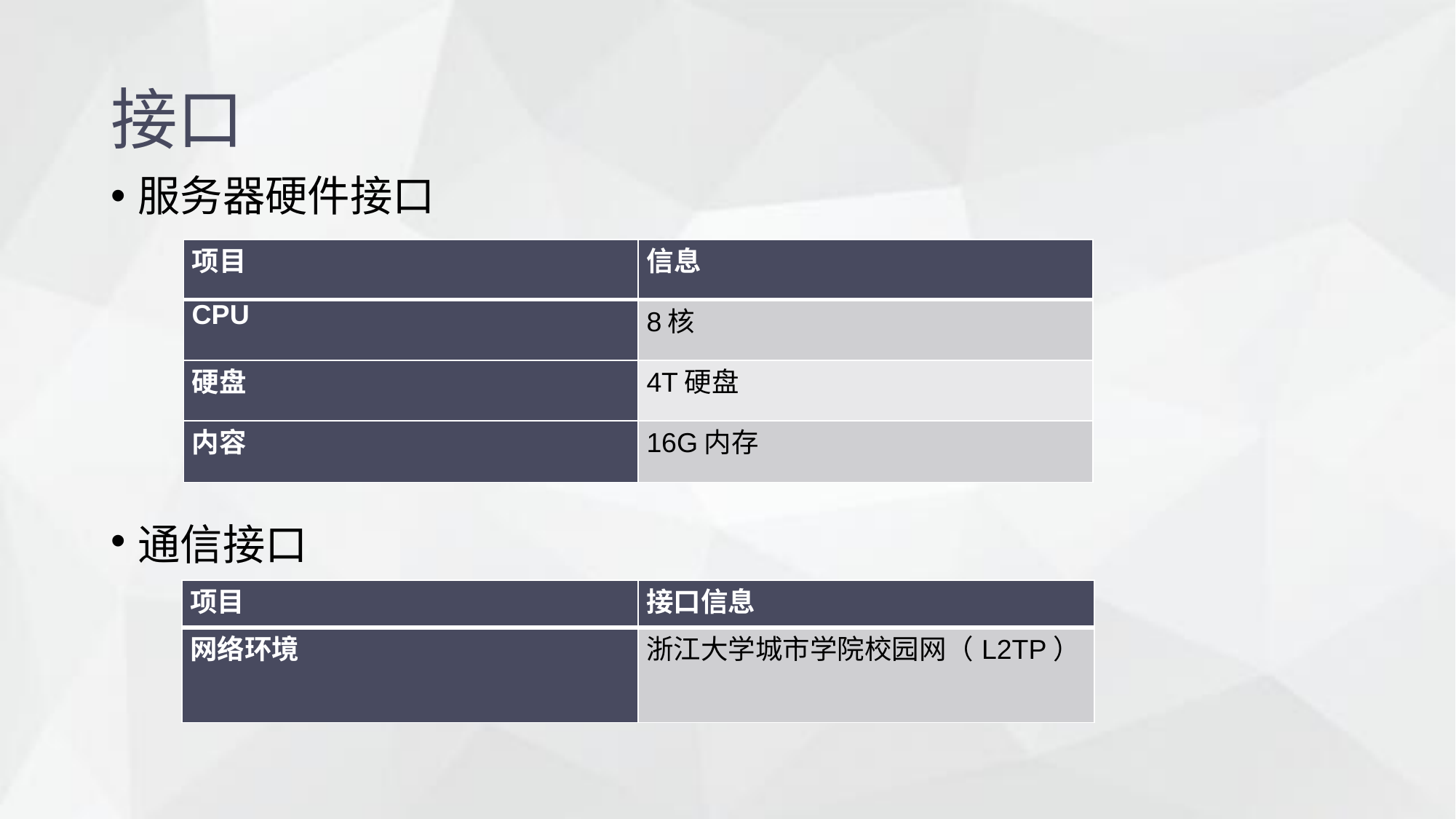

接口
服务器硬件接口
| 项目 | 信息 |
| --- | --- |
| CPU | 8核 |
| 硬盘 | 4T硬盘 |
| 内容 | 16G内存 |
通信接口
| 项目 | 接口信息 |
| --- | --- |
| 网络环境 | 浙江大学城市学院校园网（L2TP） |